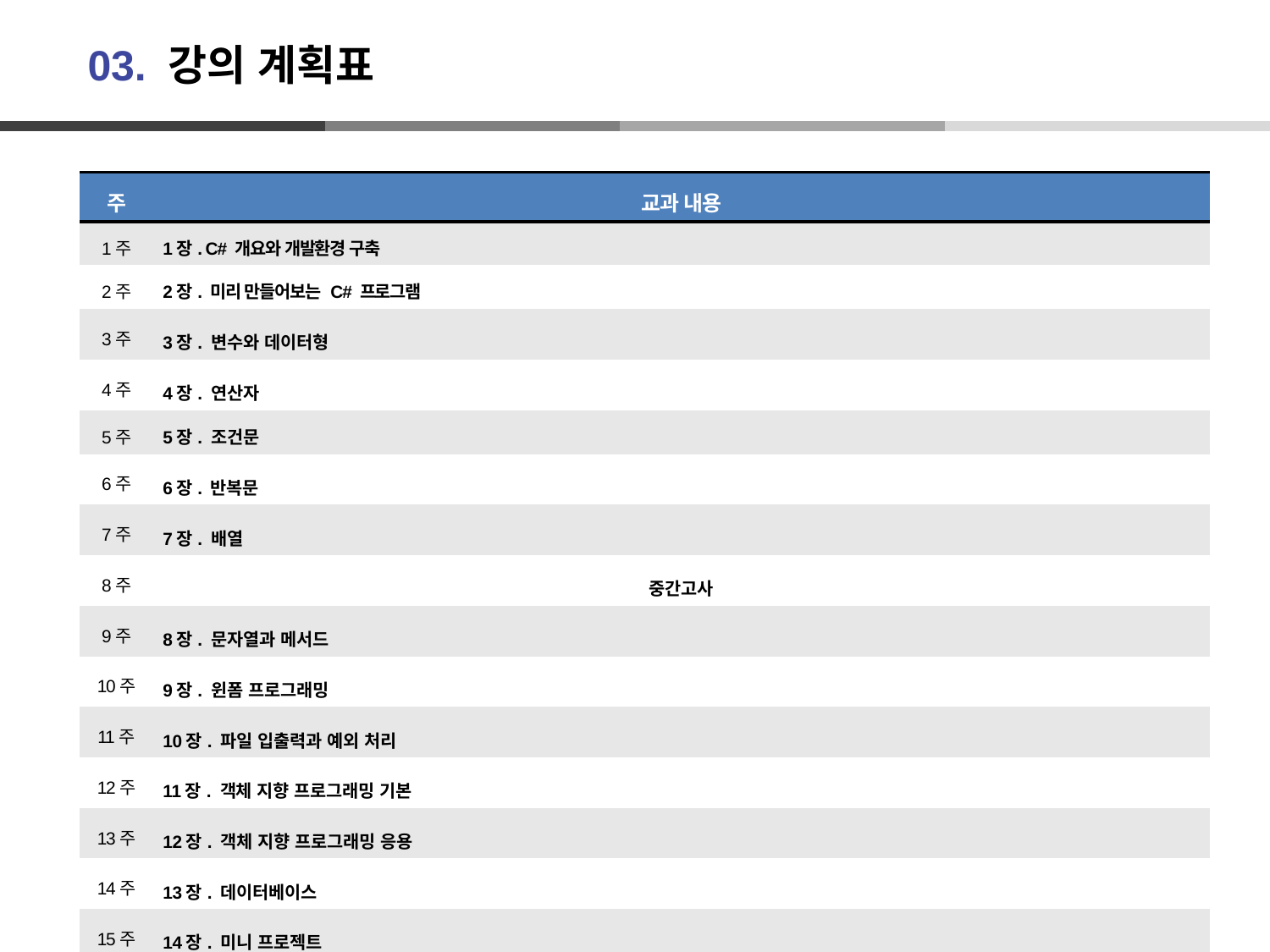

# 03. 강의 계획표
| 주 | 교과 내용 |
| --- | --- |
| 1주 | 1장. C# 개요와 개발환경 구축 |
| 2주 | 2장. 미리 만들어보는 C# 프로그램 |
| 3주 | 3장. 변수와 데이터형 |
| 4주 | 4장. 연산자 |
| 5주 | 5장. 조건문 |
| 6주 | 6장. 반복문 |
| 7주 | 7장. 배열 |
| 8주 | 중간고사 |
| 9주 | 8장. 문자열과 메서드 |
| 10주 | 9장. 윈폼 프로그래밍 |
| 11주 | 10장. 파일 입출력과 예외 처리 |
| 12주 | 11장. 객체 지향 프로그래밍 기본 |
| 13주 | 12장. 객체 지향 프로그래밍 응용 |
| 14주 | 13장. 데이터베이스 |
| 15주 | 14장. 미니 프로젝트 |
| 16주 | 기말고사 |